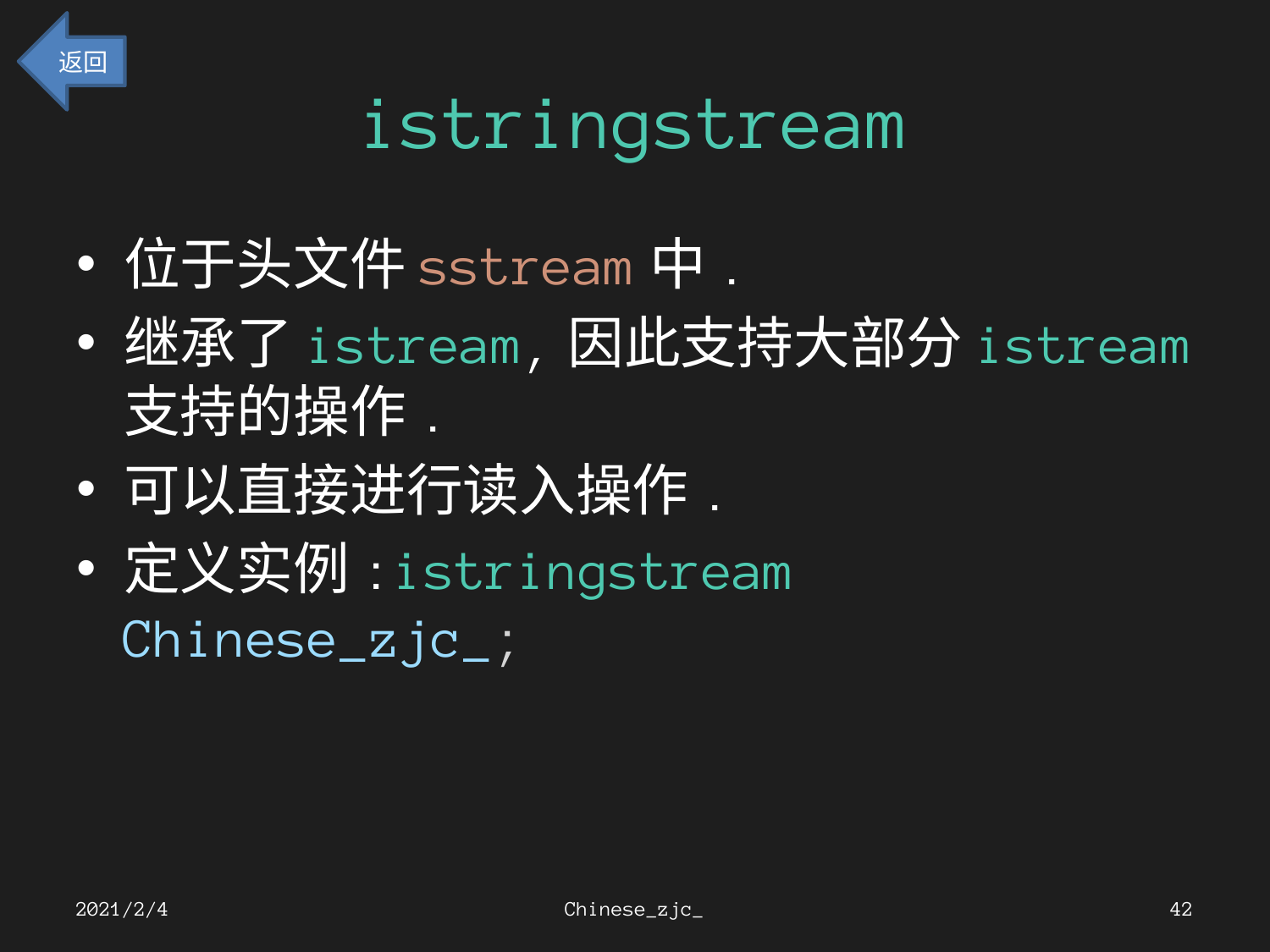

返回
# istringstream
位于头文件sstream中.
继承了istream,因此支持大部分istream支持的操作.
可以直接进行读入操作.
定义实例:istringstream Chinese_zjc_;
2021/2/4
Chinese_zjc_
42